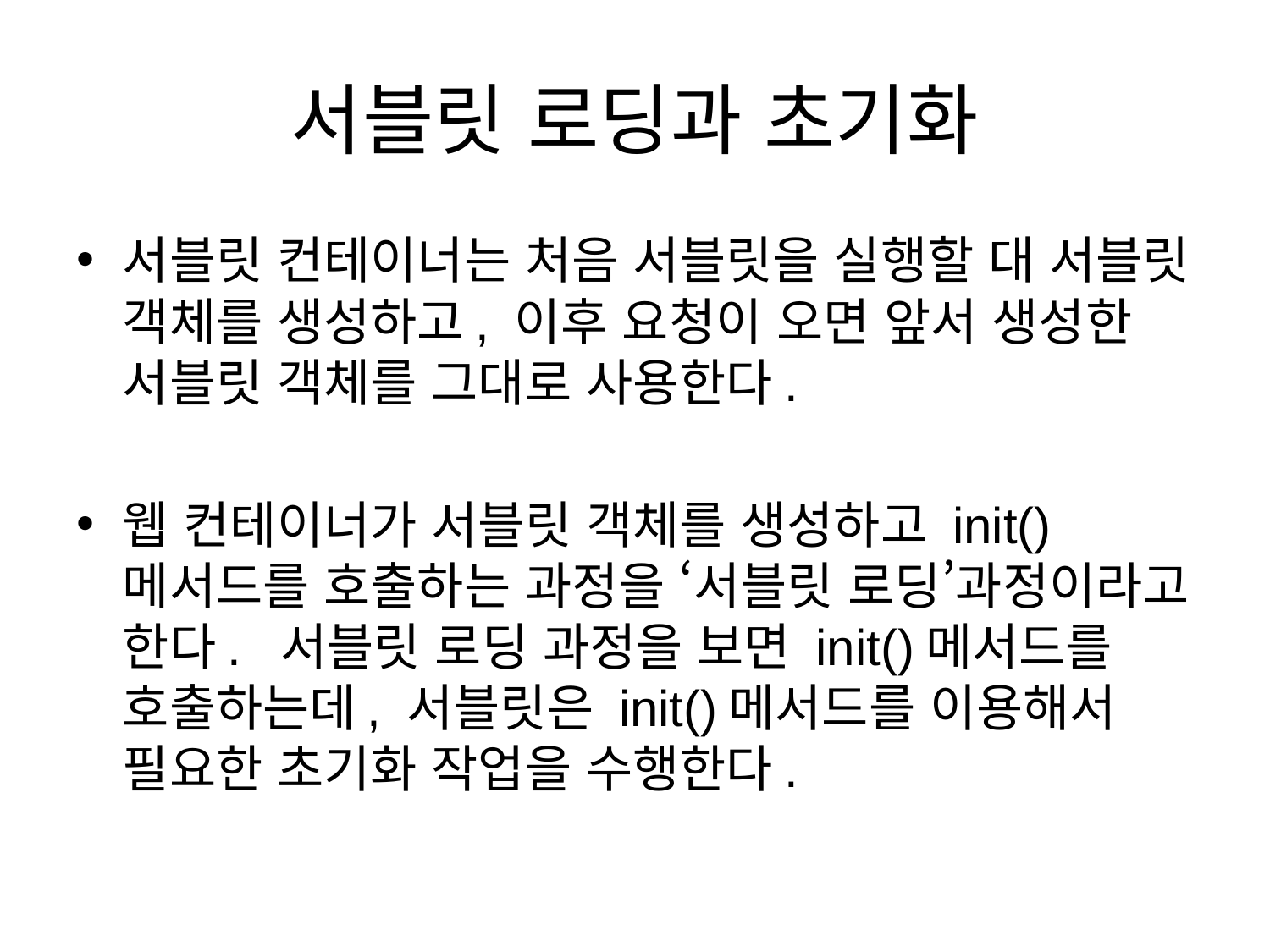

# 서블릿 로딩과 초기화
서블릿 컨테이너는 처음 서블릿을 실행할 대 서블릿 객체를 생성하고, 이후 요청이 오면 앞서 생성한 서블릿 객체를 그대로 사용한다.

웹 컨테이너가 서블릿 객체를 생성하고 init()메서드를 호출하는 과정을 ‘서블릿 로딩’과정이라고 한다.  서블릿 로딩 과정을 보면 init()메서드를 호출하는데, 서블릿은 init()메서드를 이용해서 필요한 초기화 작업을 수행한다.